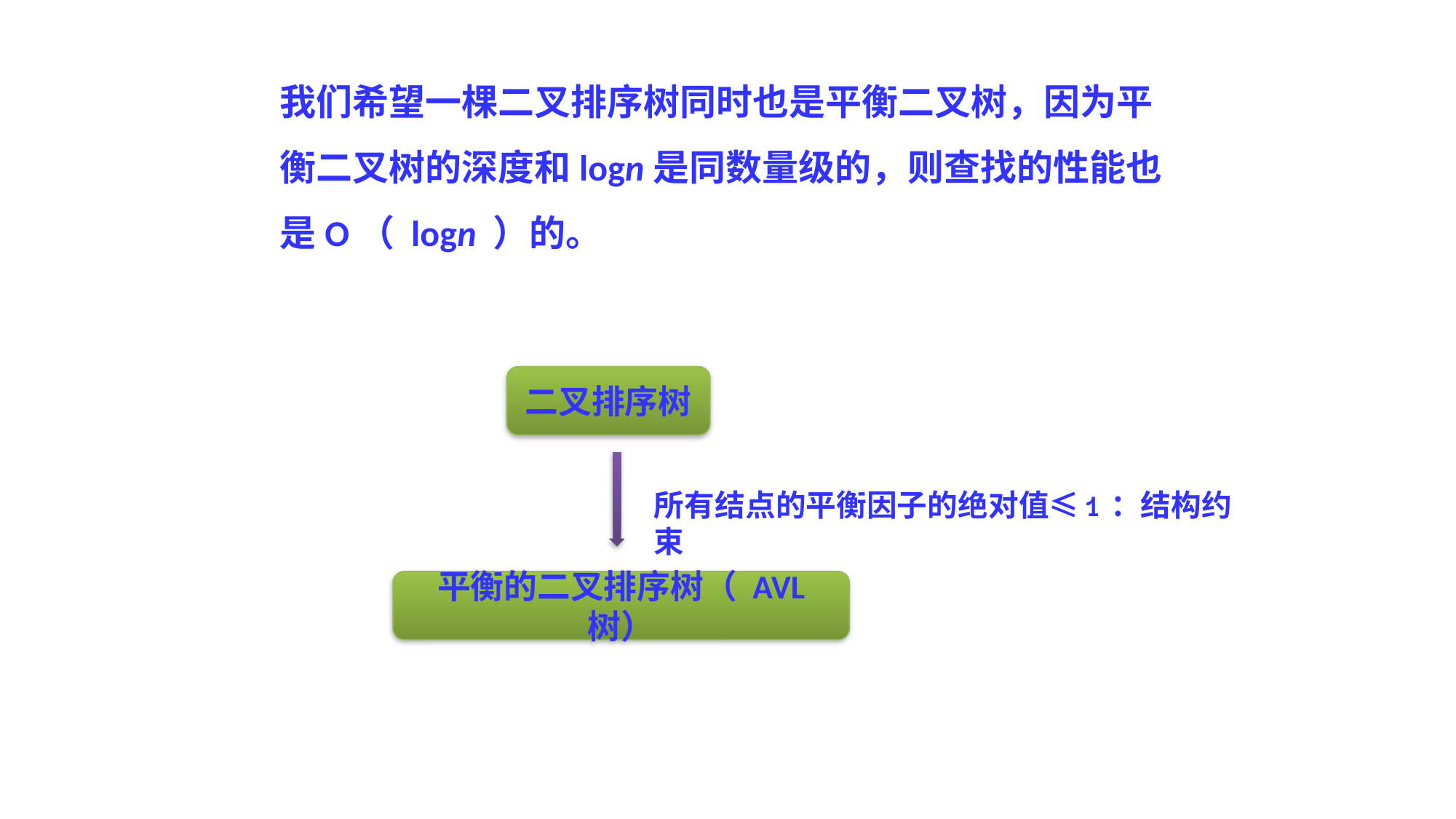

我们希望一棵二叉排序树同时也是平衡二叉树，因为平衡二叉树的深度和logn是同数量级的，则查找的性能也是O（ logn ）的。
二叉排序树

所有结点的平衡因子的绝对值≤1：结构约束
平衡的二叉排序树（ AVL 树）